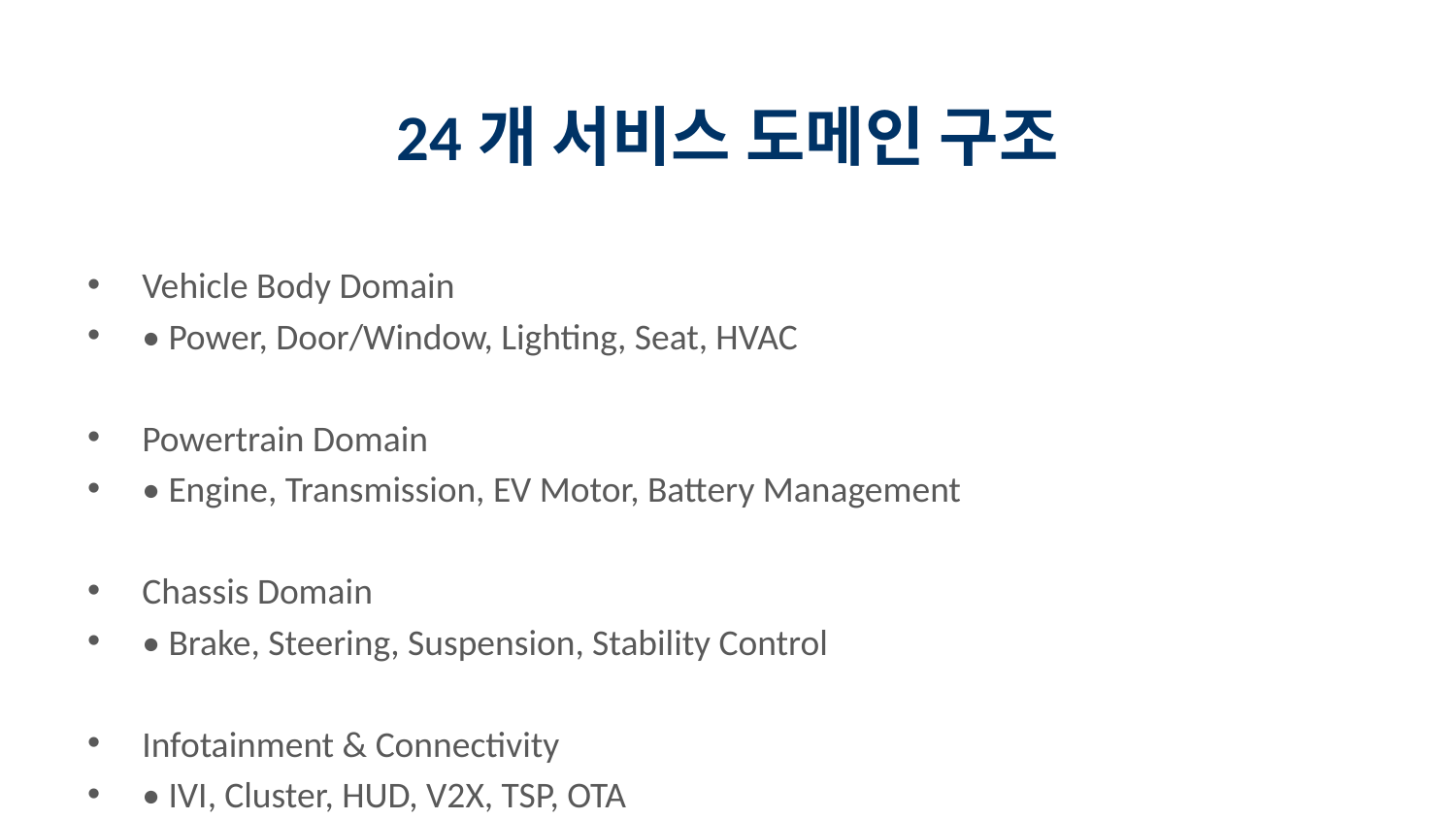

# 24개 서비스 도메인 구조
Vehicle Body Domain
• Power, Door/Window, Lighting, Seat, HVAC

Powertrain Domain
• Engine, Transmission, EV Motor, Battery Management

Chassis Domain
• Brake, Steering, Suspension, Stability Control

Infotainment & Connectivity
• IVI, Cluster, HUD, V2X, TSP, OTA

ADAS & Autonomous
• Perception, Planning, Control, Mapping